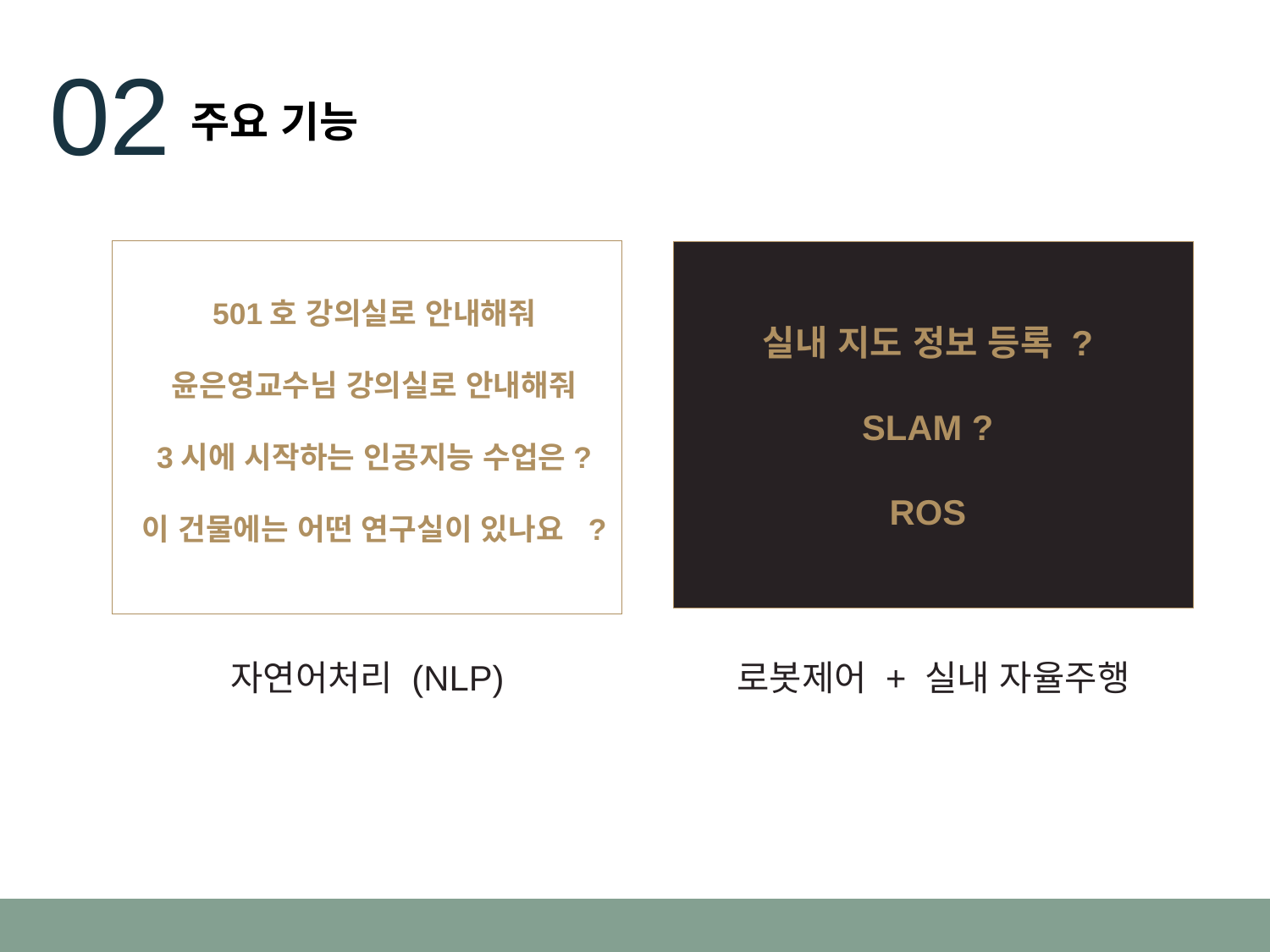

02

주요 기능

	501호 강의실로 안내해줘

	윤은영교수님 강의실로 안내해줘

	3시에 시작하는 인공지능 수업은?

	이 건물에는 어떤 연구실이 있나요  ?

실내 지도 정보 등록 ?

SLAM ?

ROS

자연어처리 (NLP)
로봇제어 + 실내 자율주행